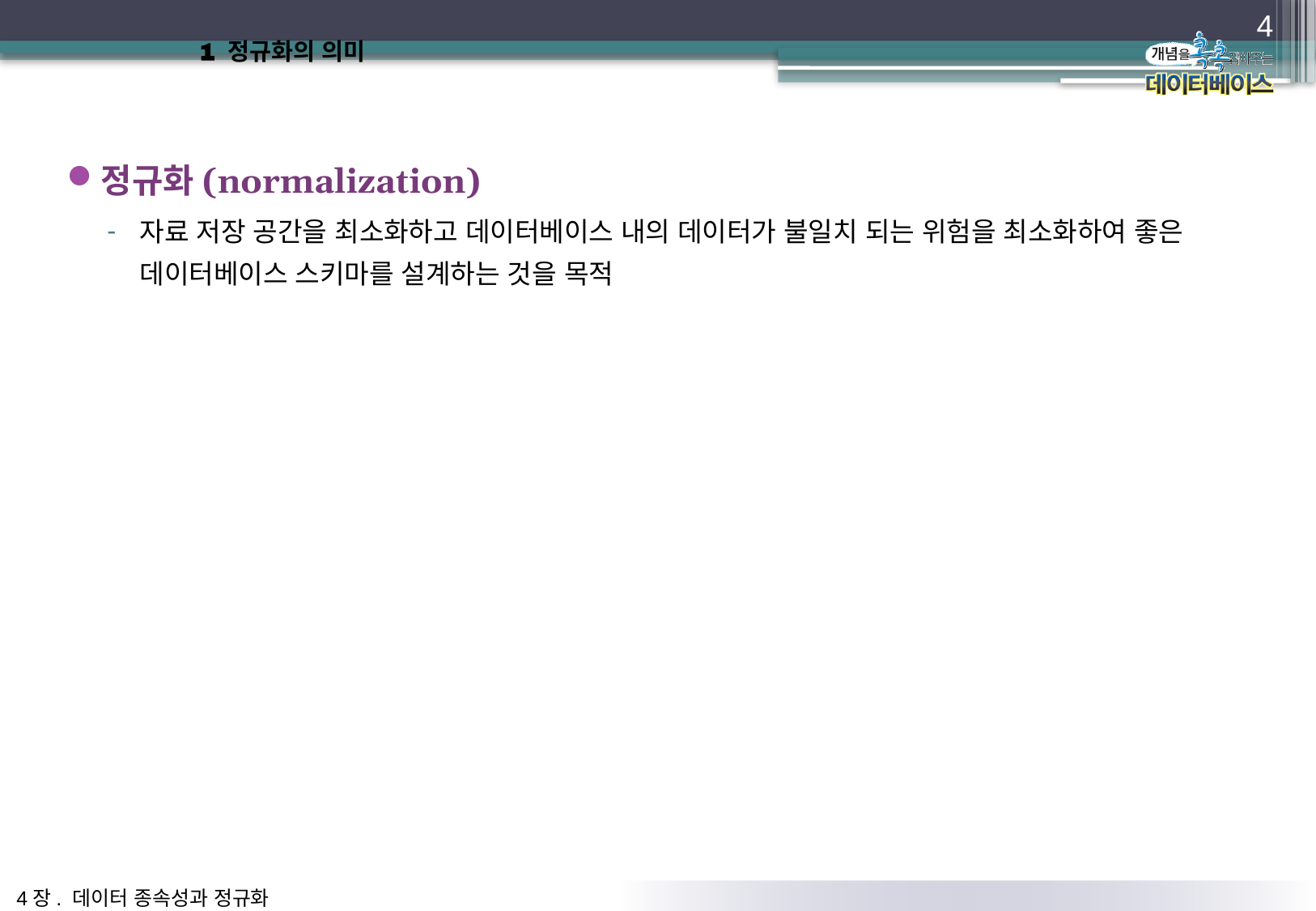

4
# 1 정규화의 의미
정규화(normalization)
자료 저장 공간을 최소화하고 데이터베이스 내의 데이터가 불일치 되는 위험을 최소화하여 좋은 데이터베이스 스키마를 설계하는 것을 목적